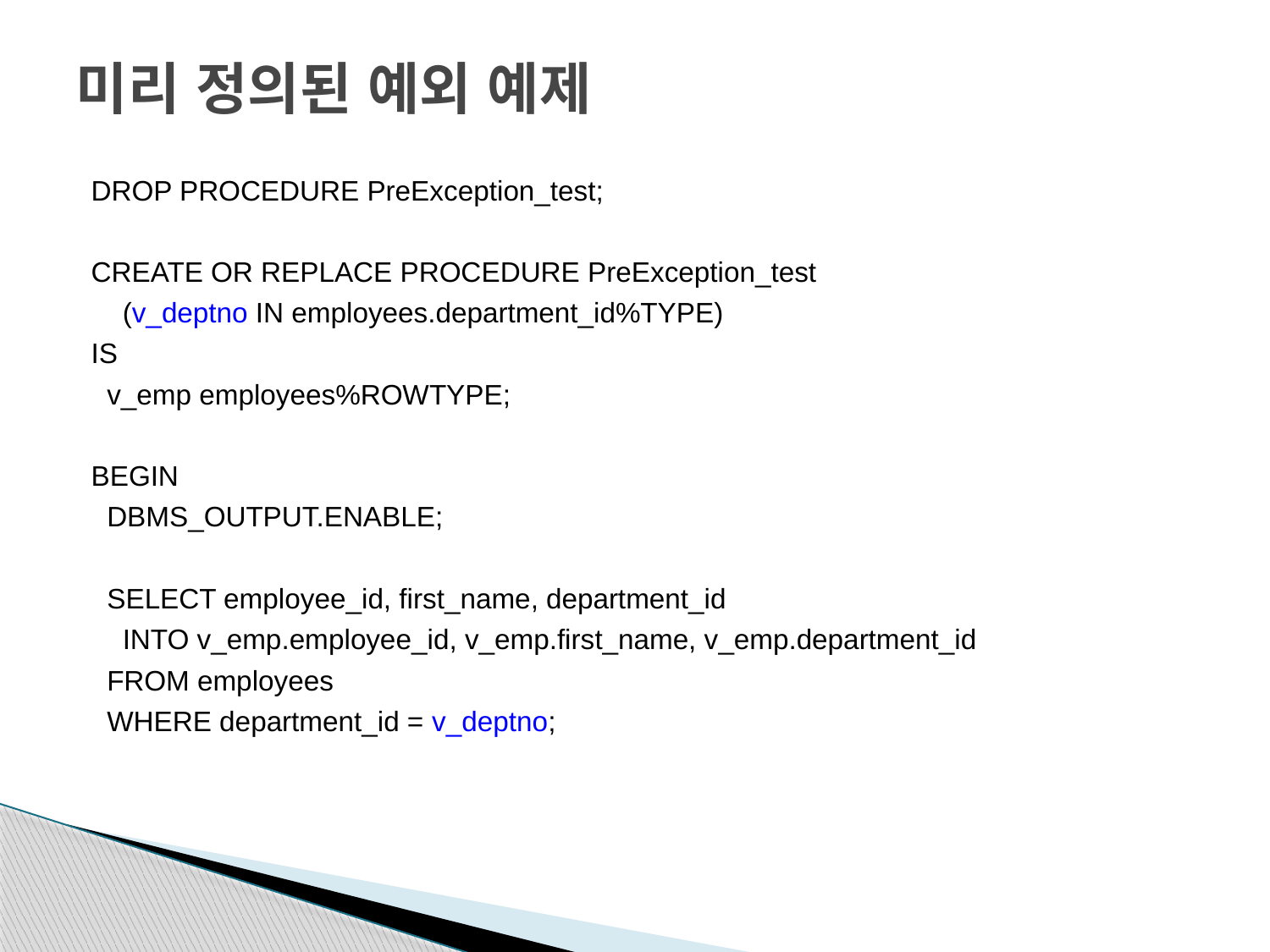

# 미리 정의된 예외 예제
DROP PROCEDURE PreException_test;

CREATE OR REPLACE PROCEDURE PreException_test
    (v_deptno IN employees.department_id%TYPE)
IS
  v_emp employees%ROWTYPE;

BEGIN
  DBMS_OUTPUT.ENABLE;

  SELECT employee_id, first_name, department_id
    INTO v_emp.employee_id, v_emp.first_name, v_emp.department_id
  FROM employees
  WHERE department_id = v_deptno;